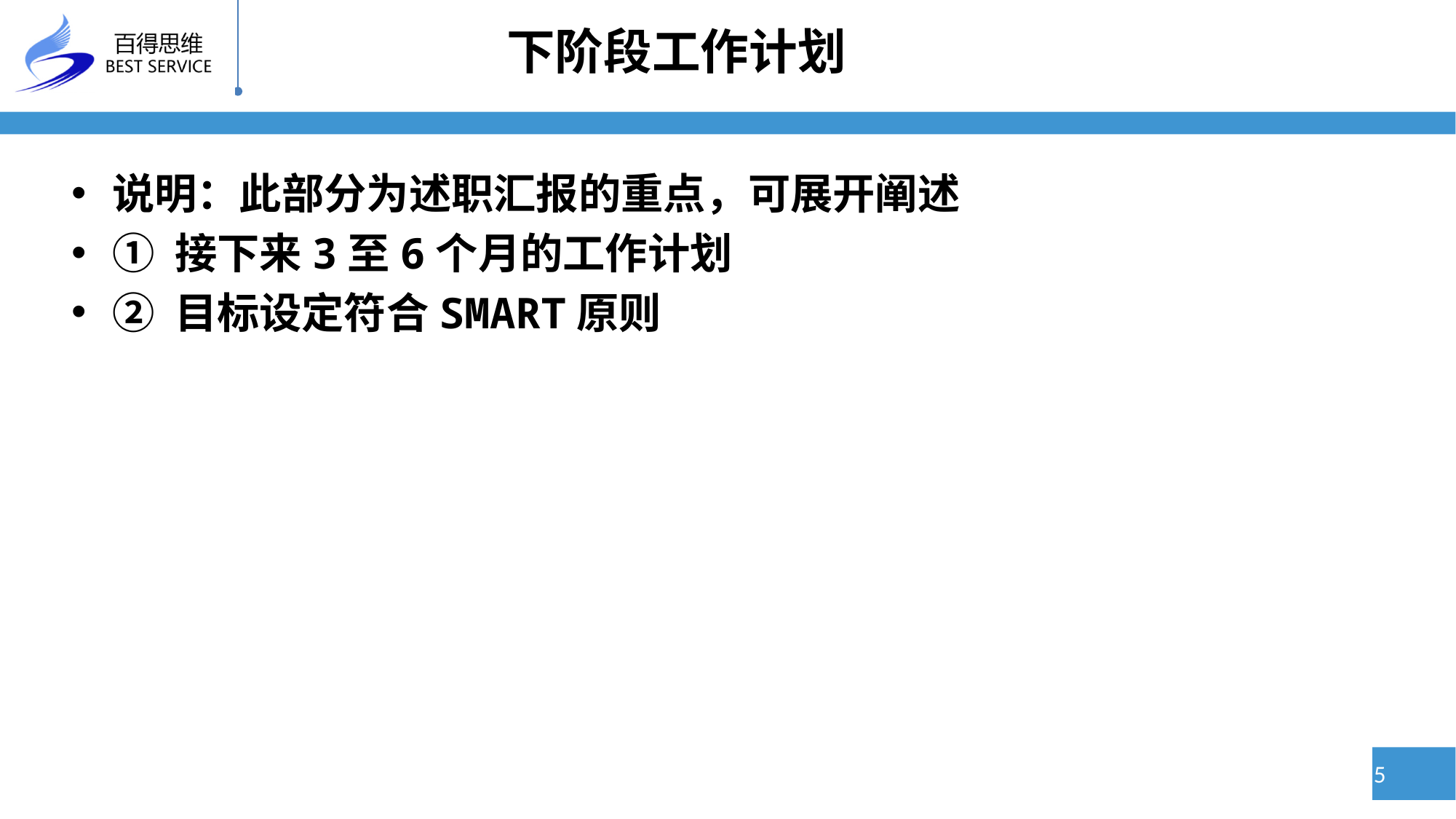

# 下阶段工作计划
说明：此部分为述职汇报的重点，可展开阐述
① 接下来3至6个月的工作计划
② 目标设定符合SMART原则